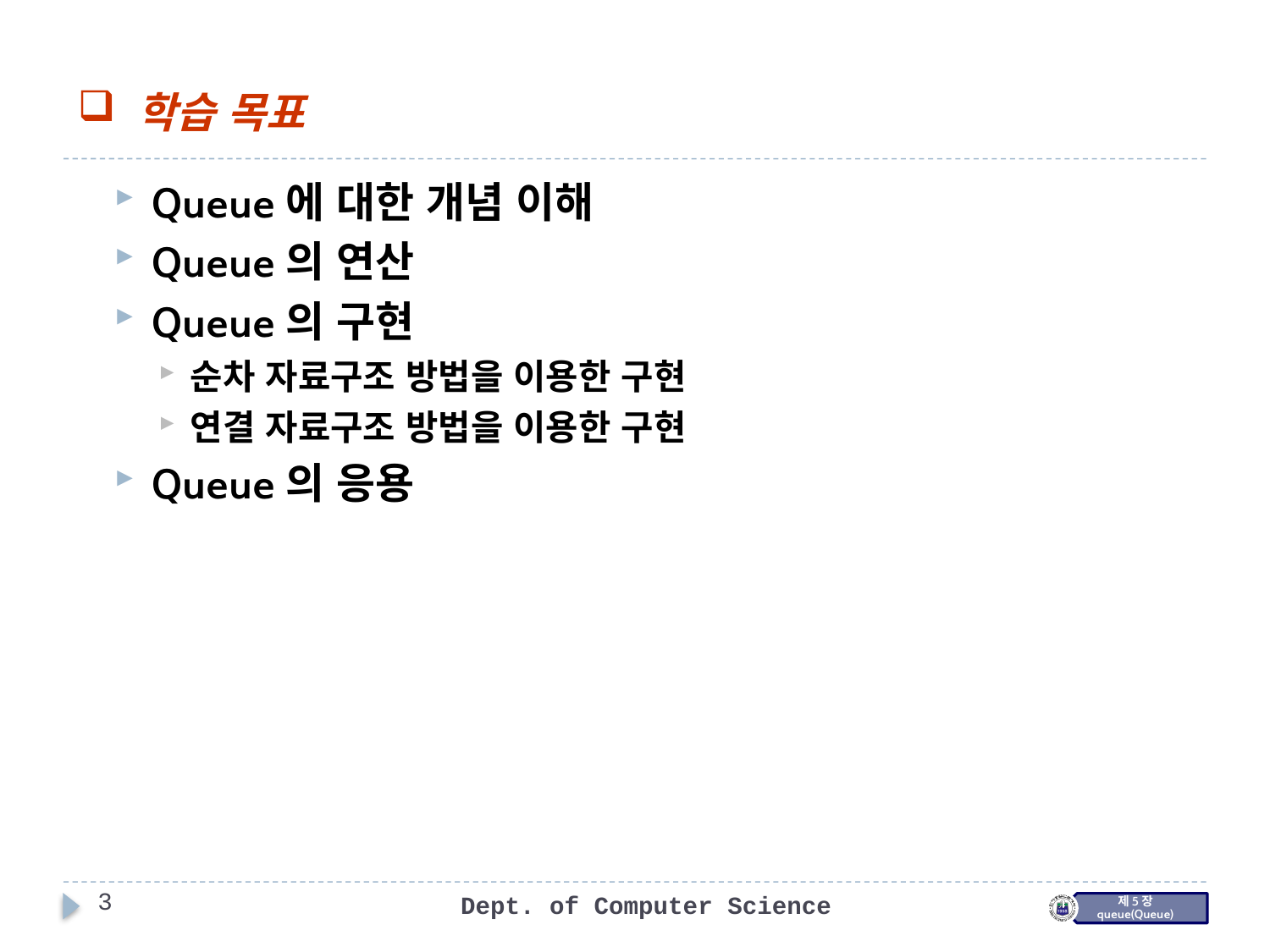

# 학습 목표
Queue에 대한 개념 이해
Queue의 연산
Queue의 구현
순차 자료구조 방법을 이용한 구현
연결 자료구조 방법을 이용한 구현
Queue의 응용

3
Dept. of Computer Science